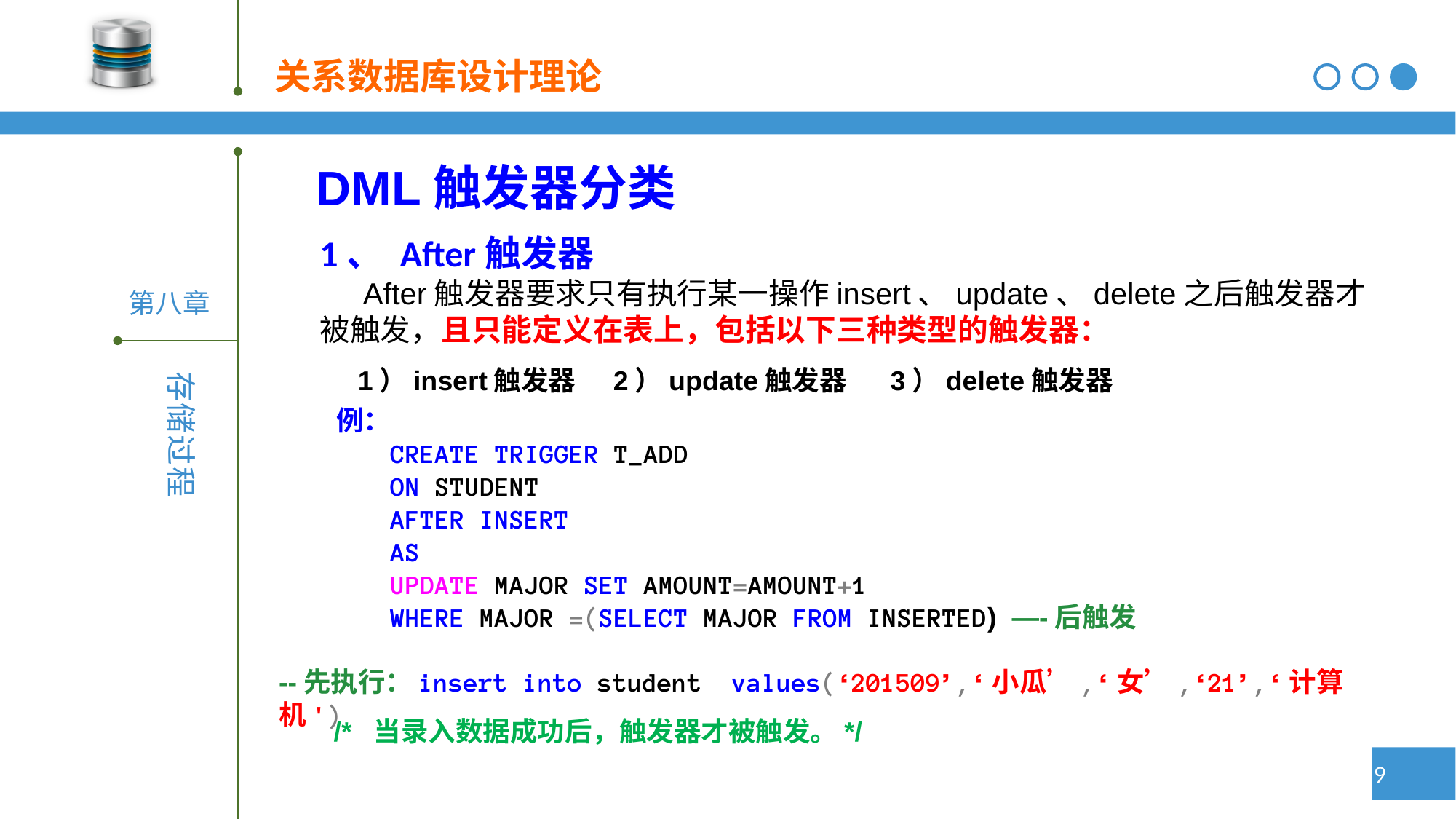

DML触发器分类
1、 After触发器
       After触发器要求只有执行某一操作insert、update、delete之后触发器才被触发，且只能定义在表上，包括以下三种类型的触发器：
     1）insert触发器     2）update触发器      3）delete触发器

例：
CREATE TRIGGER T_ADD
ON STUDENT
AFTER INSERT
AS
UPDATE MAJOR SET AMOUNT=AMOUNT+1
WHERE MAJOR =(SELECT MAJOR FROM INSERTED)  —-后触发
--先执行：insert into student  values(‘201509’,‘小瓜’,‘女’,‘21’,‘计算机')
/*  当录入数据成功后，触发器才被触发。*/